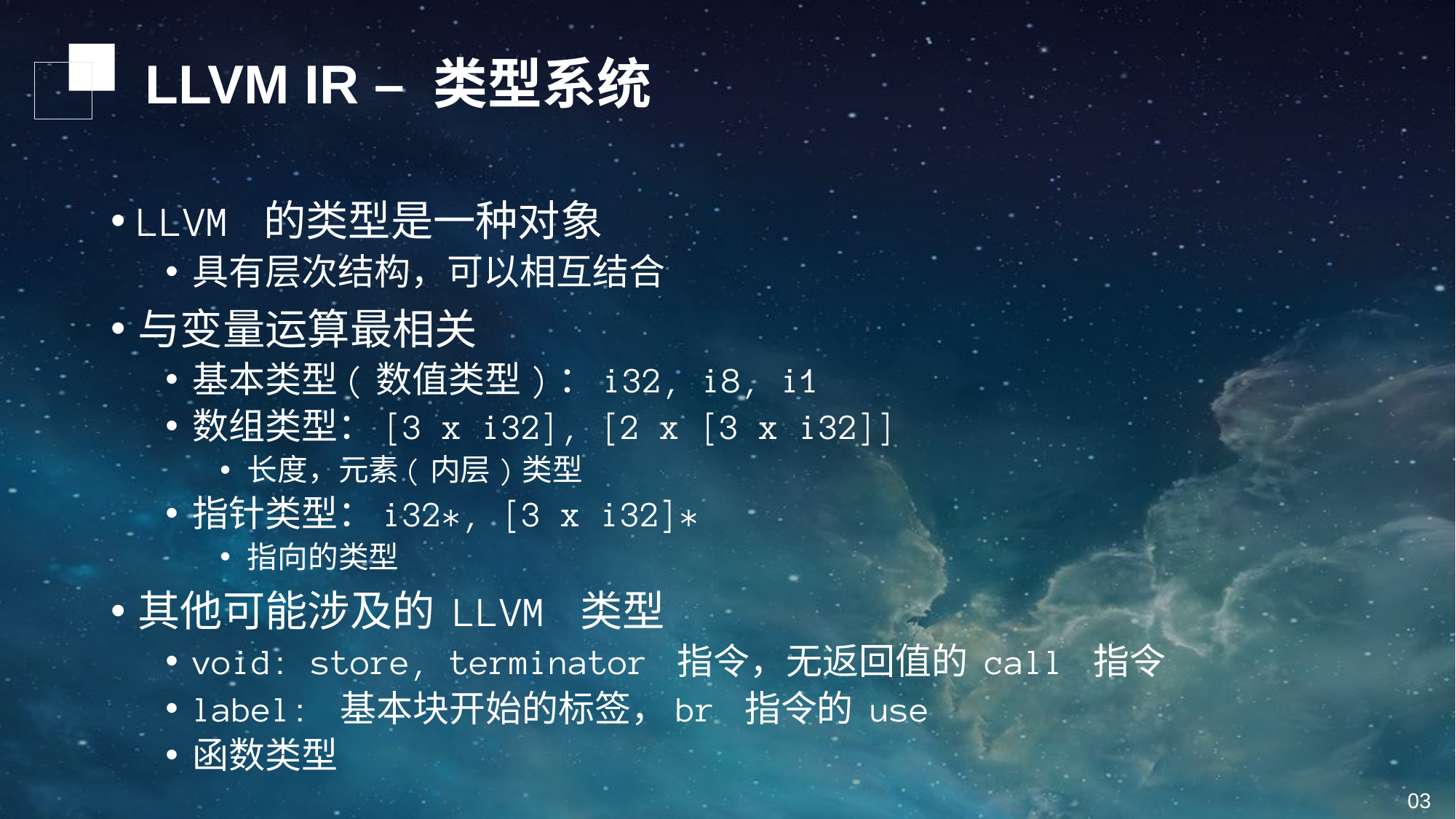

LLVM IR – 类型系统

LLVM 的类型是一种对象
具有层次结构，可以相互结合
与变量运算最相关
基本类型(数值类型)：i32, i8, i1
数组类型：[3 x i32], [2 x [3 x i32]]
长度，元素(内层)类型
指针类型：i32*, [3 x i32]*
指向的类型
其他可能涉及的 LLVM 类型
void: store, terminator 指令，无返回值的 call 指令
label: 基本块开始的标签，br 指令的 use
函数类型
03